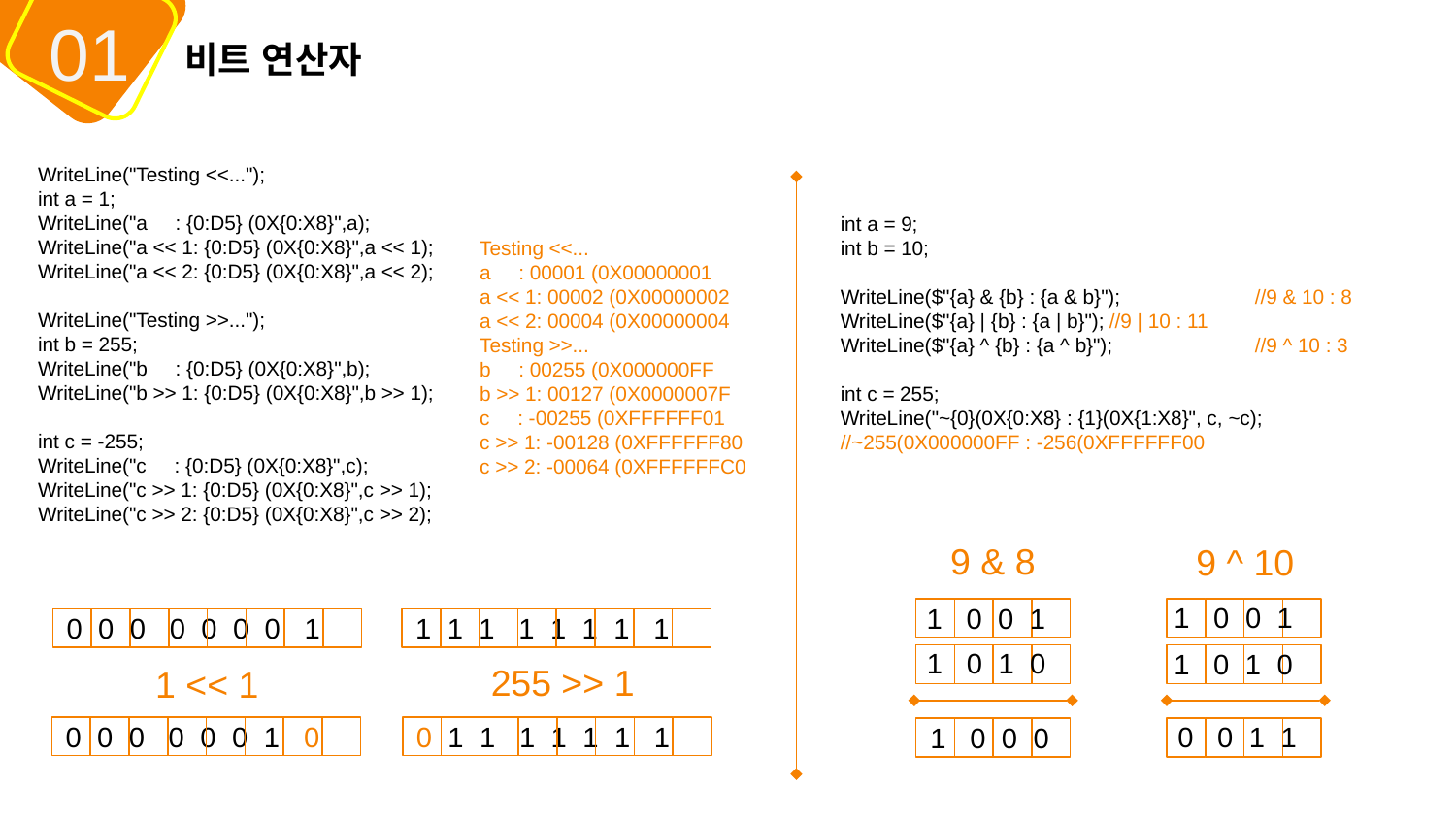

01
비트 연산자
    WriteLine("Testing <<...");
    int a = 1;
    WriteLine("a     : {0:D5} (0X{0:X8}",a);
    WriteLine("a << 1: {0:D5} (0X{0:X8}",a << 1);
    WriteLine("a << 2: {0:D5} (0X{0:X8}",a << 2);

    WriteLine("Testing >>...");
    int b = 255;
    WriteLine("b     : {0:D5} (0X{0:X8}",b);
    WriteLine("b >> 1: {0:D5} (0X{0:X8}",b >> 1);

    int c = -255;
    WriteLine("c     : {0:D5} (0X{0:X8}",c);
    WriteLine("c >> 1: {0:D5} (0X{0:X8}",c >> 1);
    WriteLine("c >> 2: {0:D5} (0X{0:X8}",c >> 2);
    int a = 9;
    int b = 10;

    WriteLine($"{a} & {b} : {a & b}");	//9 & 10 : 8
    WriteLine($"{a} | {b} : {a | b}");	//9 | 10 : 11
    WriteLine($"{a} ^ {b} : {a ^ b}");	//9 ^ 10 : 3

    int c = 255;
    WriteLine("~{0}(0X{0:X8} : {1}(0X{1:X8}", c, ~c);
    //~255(0X000000FF : -256(0XFFFFFF00
Testing <<...
a     : 00001 (0X00000001
a << 1: 00002 (0X00000002
a << 2: 00004 (0X00000004
Testing >>...
b     : 00255 (0X000000FF
b >> 1: 00127 (0X0000007F
c     : -00255 (0XFFFFFF01
c >> 1: -00128 (0XFFFFFF80
c >> 2: -00064 (0XFFFFFFC0
9 & 8
9 ^ 10
1   0  0  1
1   0  0  1

 0  0  0   0  0  0  0   1
 1  1  1   1  1  1  1   1

1   0  1  0
1   0  1  0

255 >> 1
1 << 1
 0  0  0   0  0  0  1   0
 0  1  1   1  1  1  1   1
0   0  1  1
1   0  0  0